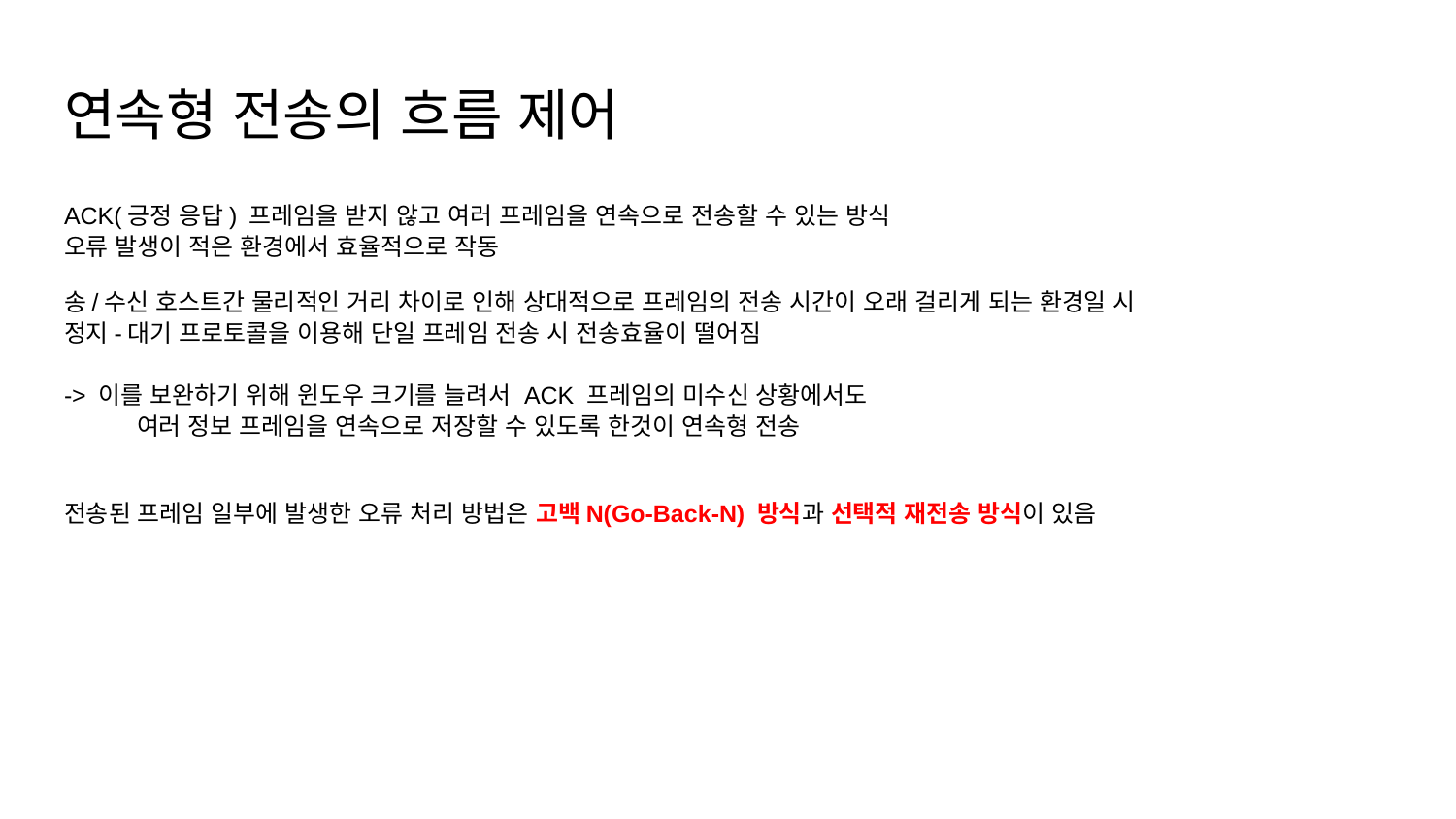

# 연속형 전송의 흐름 제어

ACK(긍정 응답) 프레임을 받지 않고 여러 프레임을 연속으로 전송할 수 있는 방식
오류 발생이 적은 환경에서 효율적으로 작동
송/수신 호스트간 물리적인 거리 차이로 인해 상대적으로 프레임의 전송 시간이 오래 걸리게 되는 환경일 시
정지-대기 프로토콜을 이용해 단일 프레임 전송 시 전송효율이 떨어짐

-> 이를 보완하기 위해 윈도우 크기를 늘려서 ACK 프레임의 미수신 상황에서도
여러 정보 프레임을 연속으로 저장할 수 있도록 한것이 연속형 전송

전송된 프레임 일부에 발생한 오류 처리 방법은 고백N(Go-Back-N) 방식과 선택적 재전송 방식이 있음